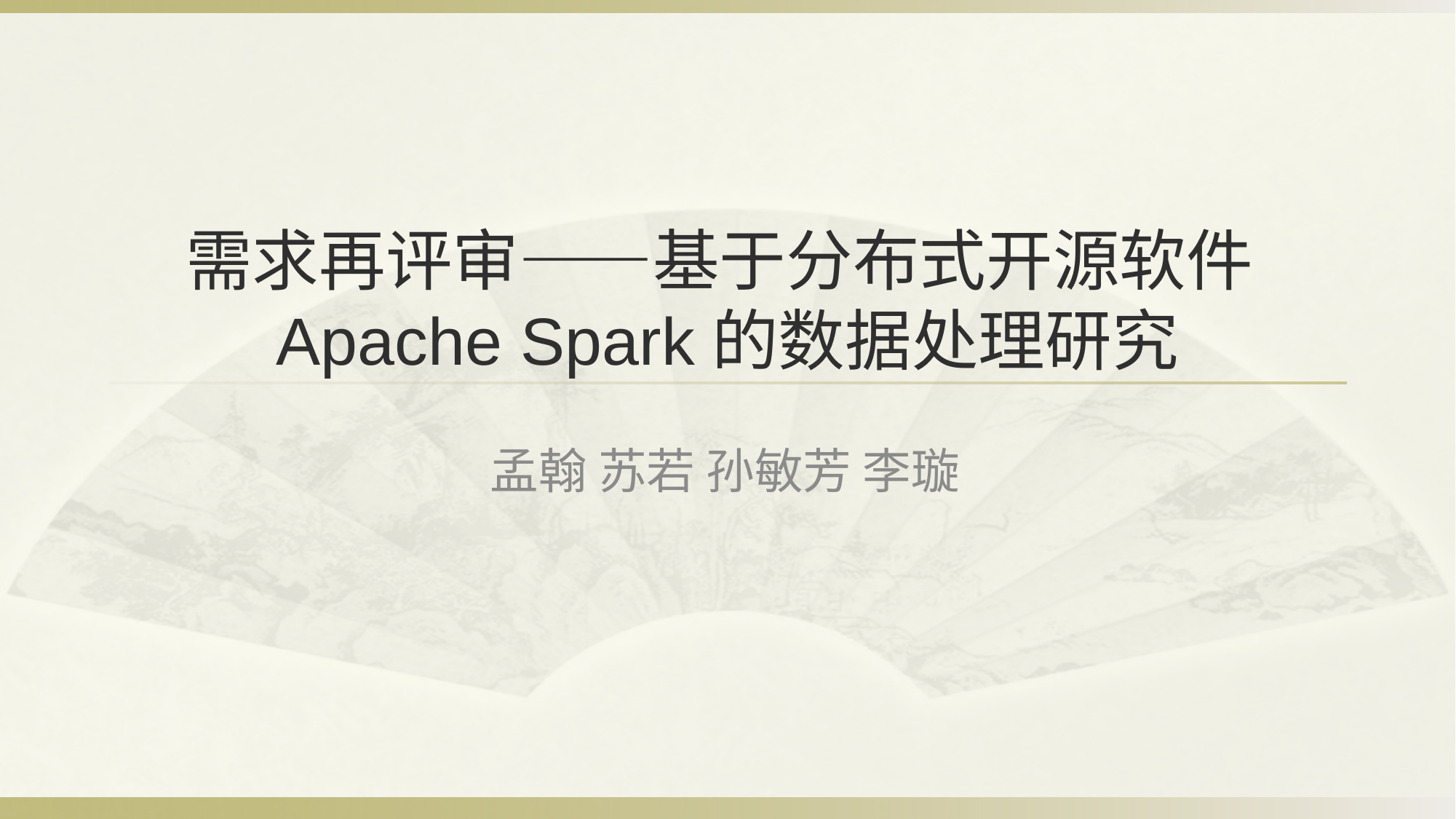

# 需求再评审——基于分布式开源软件Apache Spark的数据处理研究
孟翰 苏若 孙敏芳 李璇